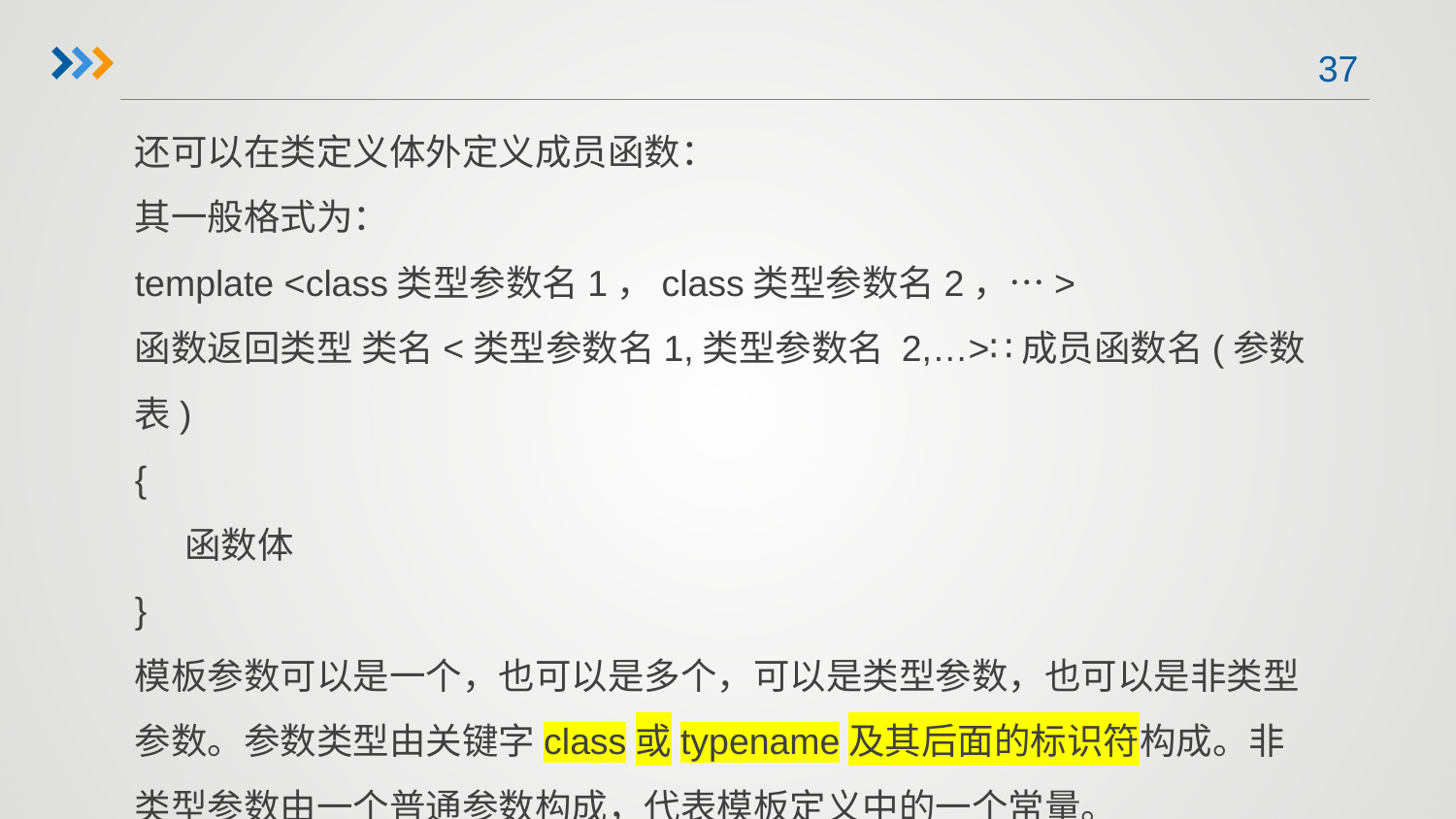

还可以在类定义体外定义成员函数：
其一般格式为：
template <class类型参数名1，class类型参数名2，…>
函数返回类型 类名<类型参数名1,类型参数名 2,…>∷成员函数名(参数表)
{
     函数体
}
模板参数可以是一个，也可以是多个，可以是类型参数，也可以是非类型参数。参数类型由关键字class或typename及其后面的标识符构成。非类型参数由一个普通参数构成，代表模板定义中的一个常量。